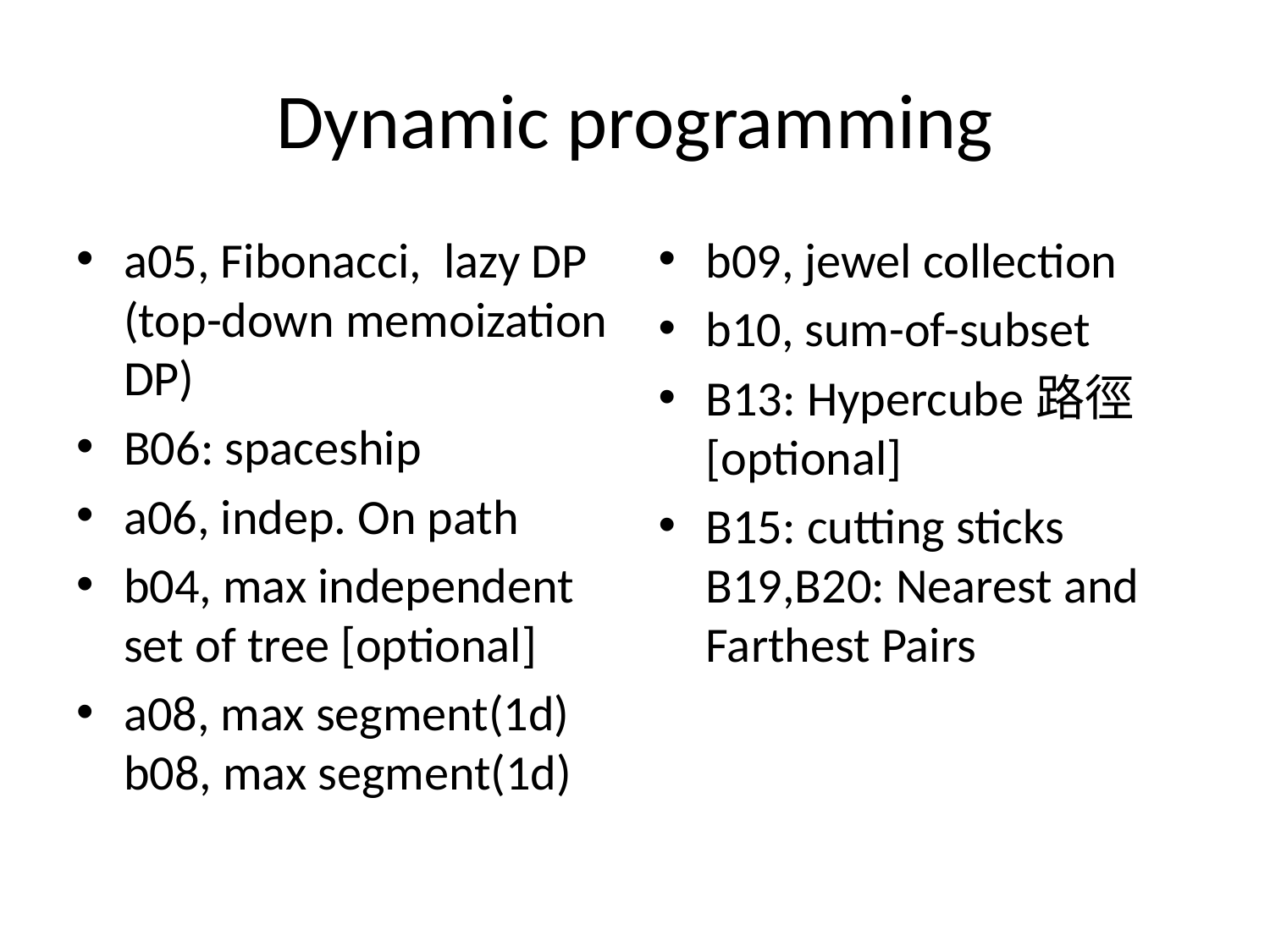

# Dynamic programming
a05, Fibonacci,  lazy DP (top-down memoization DP)
B06: spaceship
a06, indep. On path
b04, max independent set of tree [optional]
a08, max segment(1d)
b08, max segment(1d)
b09, jewel collection
b10, sum-of-subset
B13: Hypercube路徑[optional]
B15: cutting sticks  B19,B20: Nearest and Farthest Pairs